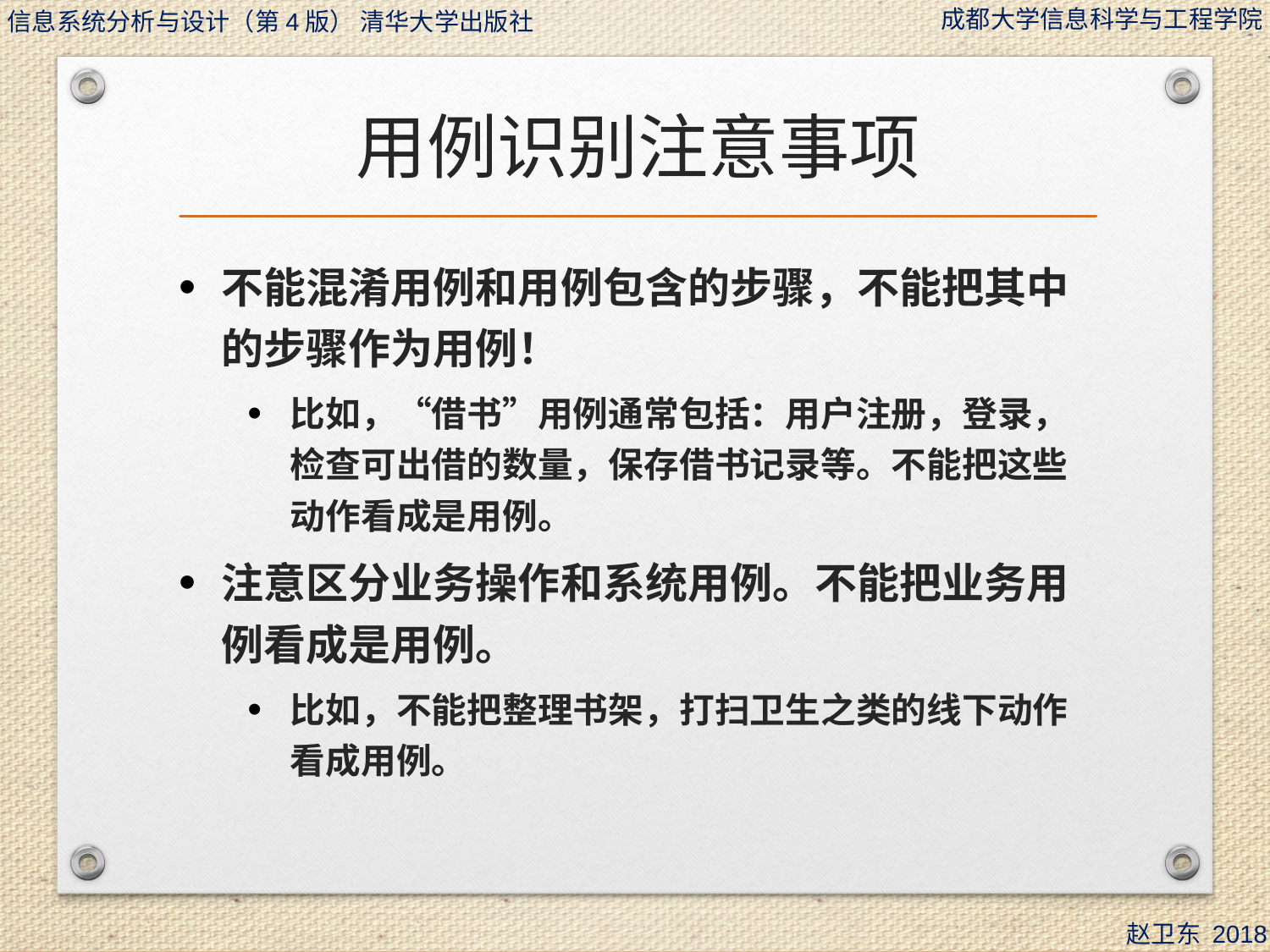

# 用例识别注意事项
不能混淆用例和用例包含的步骤，不能把其中的步骤作为用例！
比如，“借书”用例通常包括：用户注册，登录，检查可出借的数量，保存借书记录等。不能把这些动作看成是用例。
注意区分业务操作和系统用例。不能把业务用例看成是用例。
比如，不能把整理书架，打扫卫生之类的线下动作看成用例。